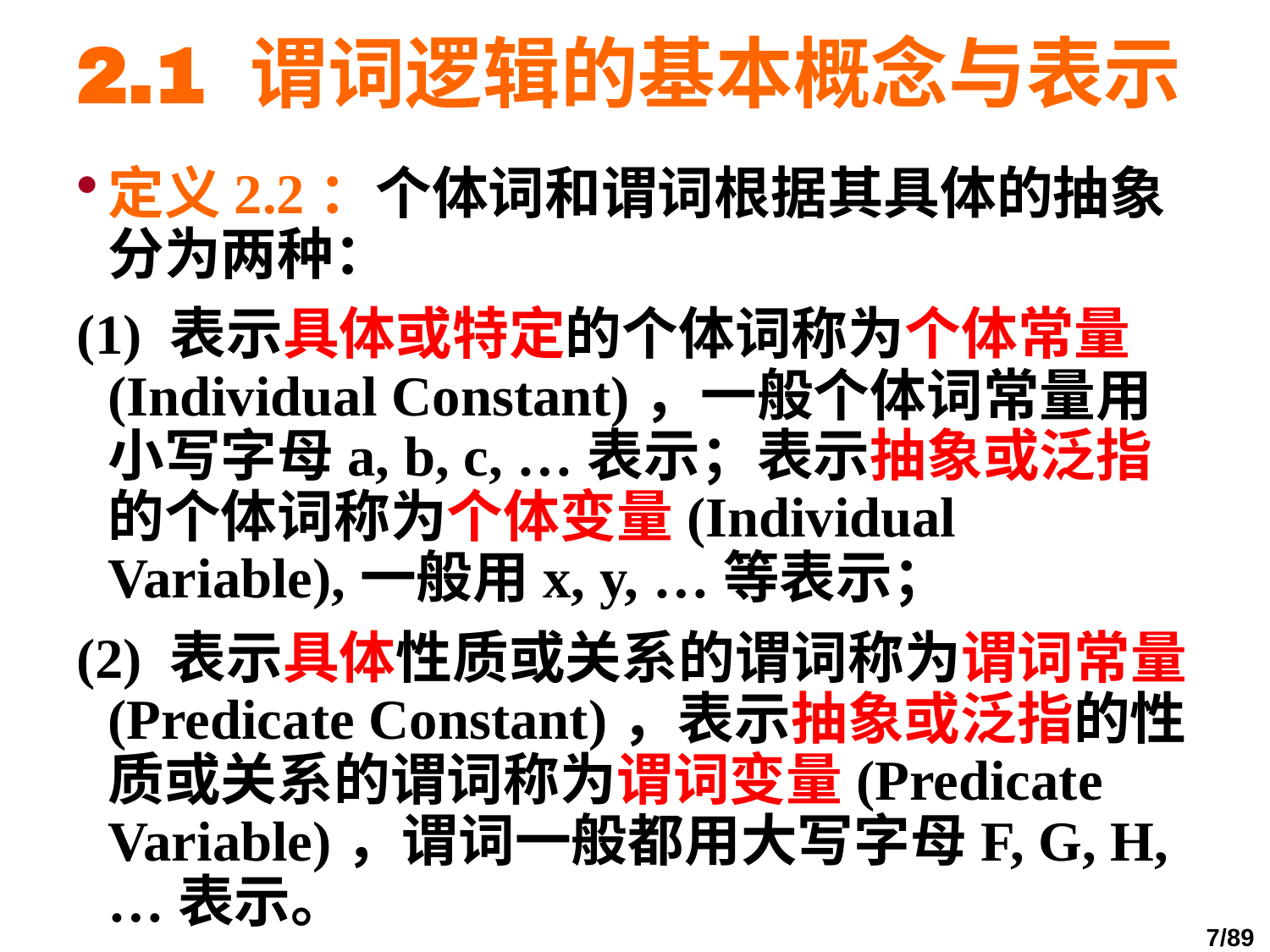

# 2.1 谓词逻辑的基本概念与表示
定义2.2：个体词和谓词根据其具体的抽象分为两种：
(1) 表示具体或特定的个体词称为个体常量(Individual Constant)，一般个体词常量用小写字母a, b, c, …表示；表示抽象或泛指的个体词称为个体变量(Individual Variable),一般用x, y, …等表示；
(2) 表示具体性质或关系的谓词称为谓词常量(Predicate Constant)，表示抽象或泛指的性质或关系的谓词称为谓词变量(Predicate Variable)，谓词一般都用大写字母F, G, H, …表示。